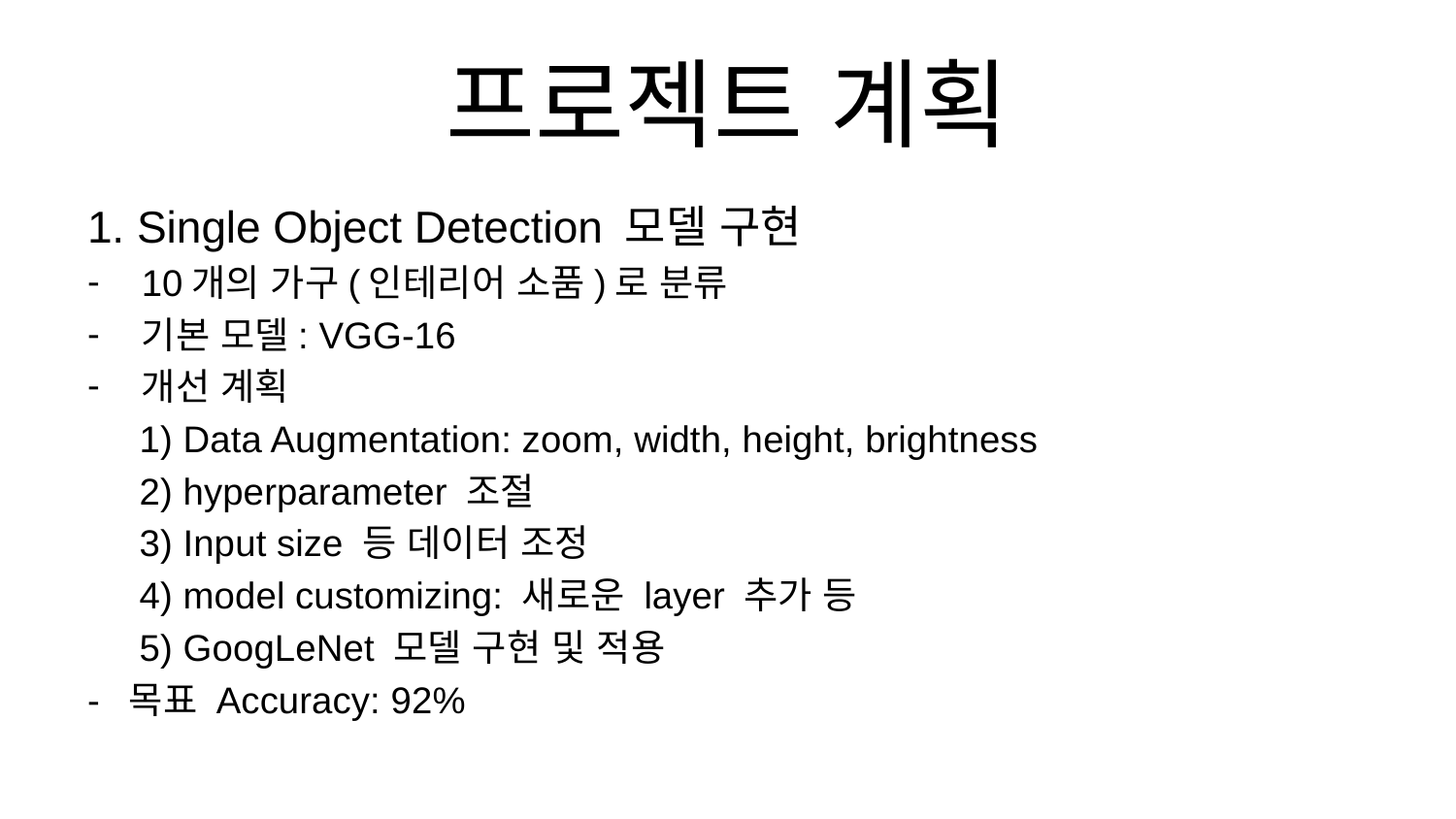

# 프로젝트 계획
1. Single Object Detection 모델 구현
10개의 가구(인테리어 소품)로 분류
기본 모델: VGG-16
개선 계획
     1) Data Augmentation: zoom, width, height, brightness
     2) hyperparameter 조절
     3) Input size 등 데이터 조정
     4) model customizing: 새로운 layer 추가 등
     5) GoogLeNet 모델 구현 및 적용
-  목표 Accuracy: 92%